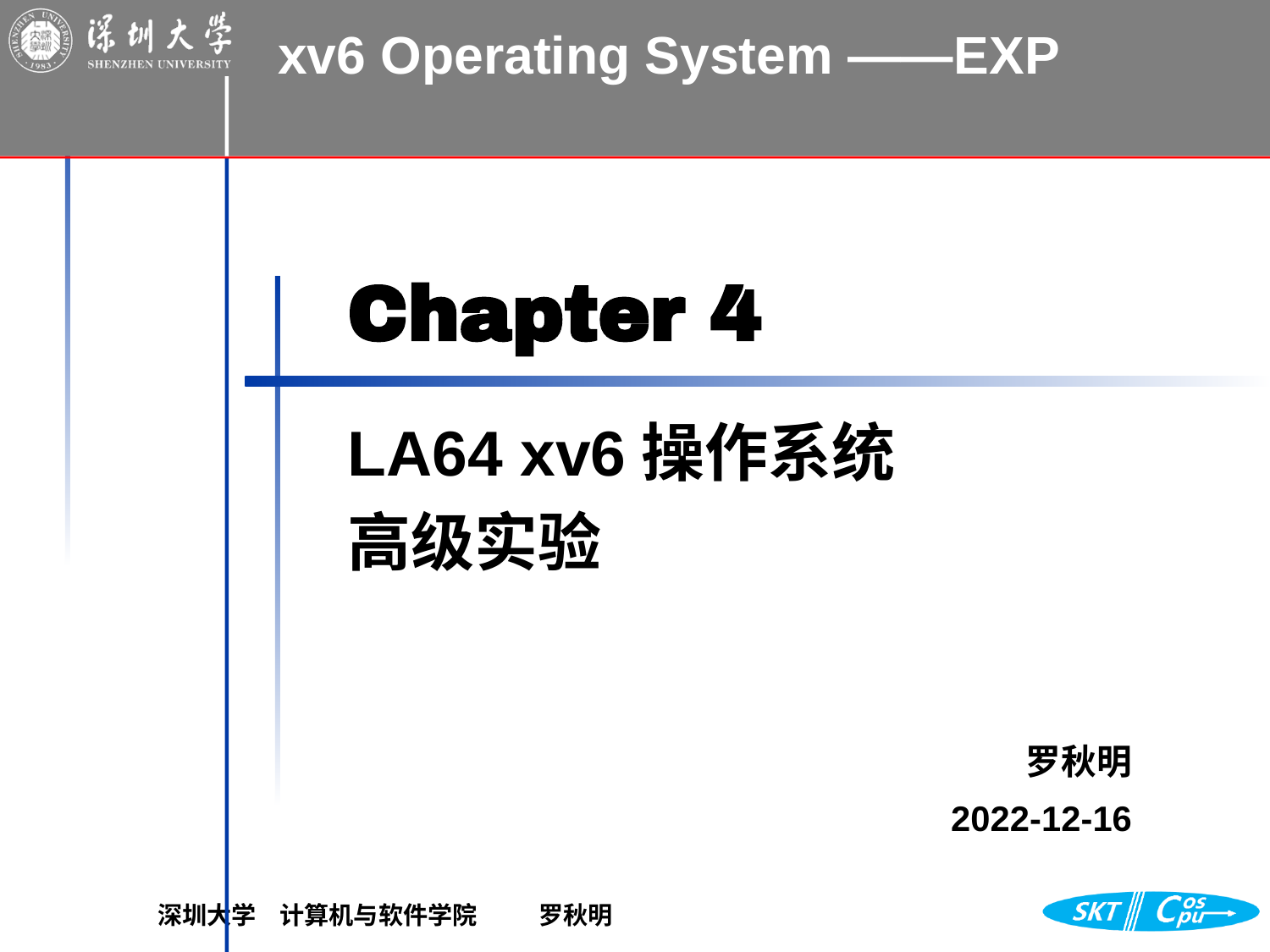

# Chapter 4
LA64 xv6操作系统
高级实验

罗秋明
2022-12-16